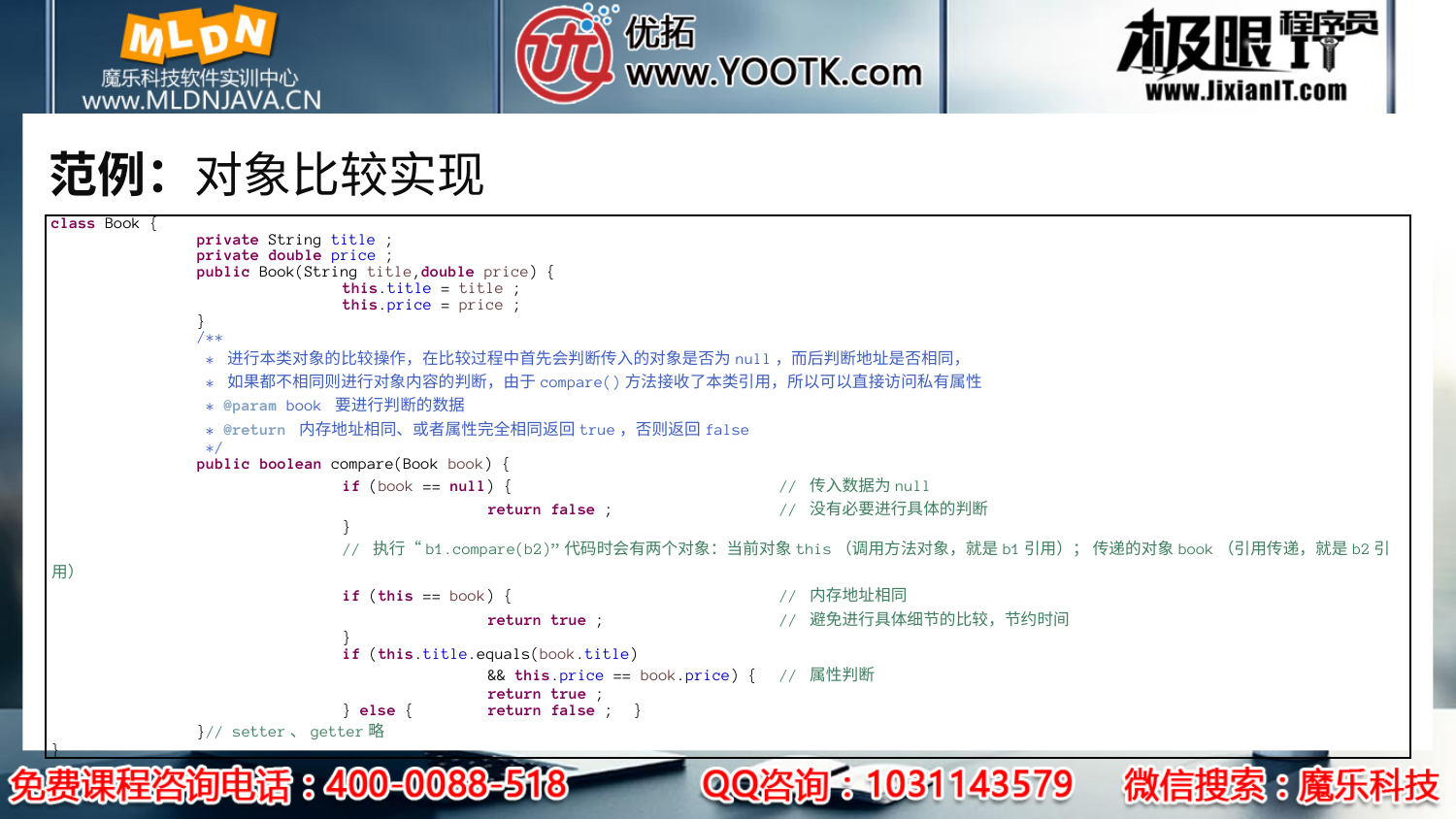

# 范例：对象比较实现
| class Book { private String title ; private double price ; public Book(String title,double price) { this.title = title ; this.price = price ; } /\*\* \* 进行本类对象的比较操作，在比较过程中首先会判断传入的对象是否为null，而后判断地址是否相同， \* 如果都不相同则进行对象内容的判断，由于compare()方法接收了本类引用，所以可以直接访问私有属性 \* @param book 要进行判断的数据 \* @return 内存地址相同、或者属性完全相同返回true，否则返回false \*/ public boolean compare(Book book) { if (book == null) { // 传入数据为null return false ; // 没有必要进行具体的判断 } // 执行“b1.compare(b2)”代码时会有两个对象：当前对象this（调用方法对象，就是b1引用）； 传递的对象book（引用传递，就是b2引用） if (this == book) { // 内存地址相同 return true ; // 避免进行具体细节的比较，节约时间 } if (this.title.equals(book.title) && this.price == book.price) { // 属性判断 return true ; } else { return false ; } }// setter、getter略 } |
| --- |